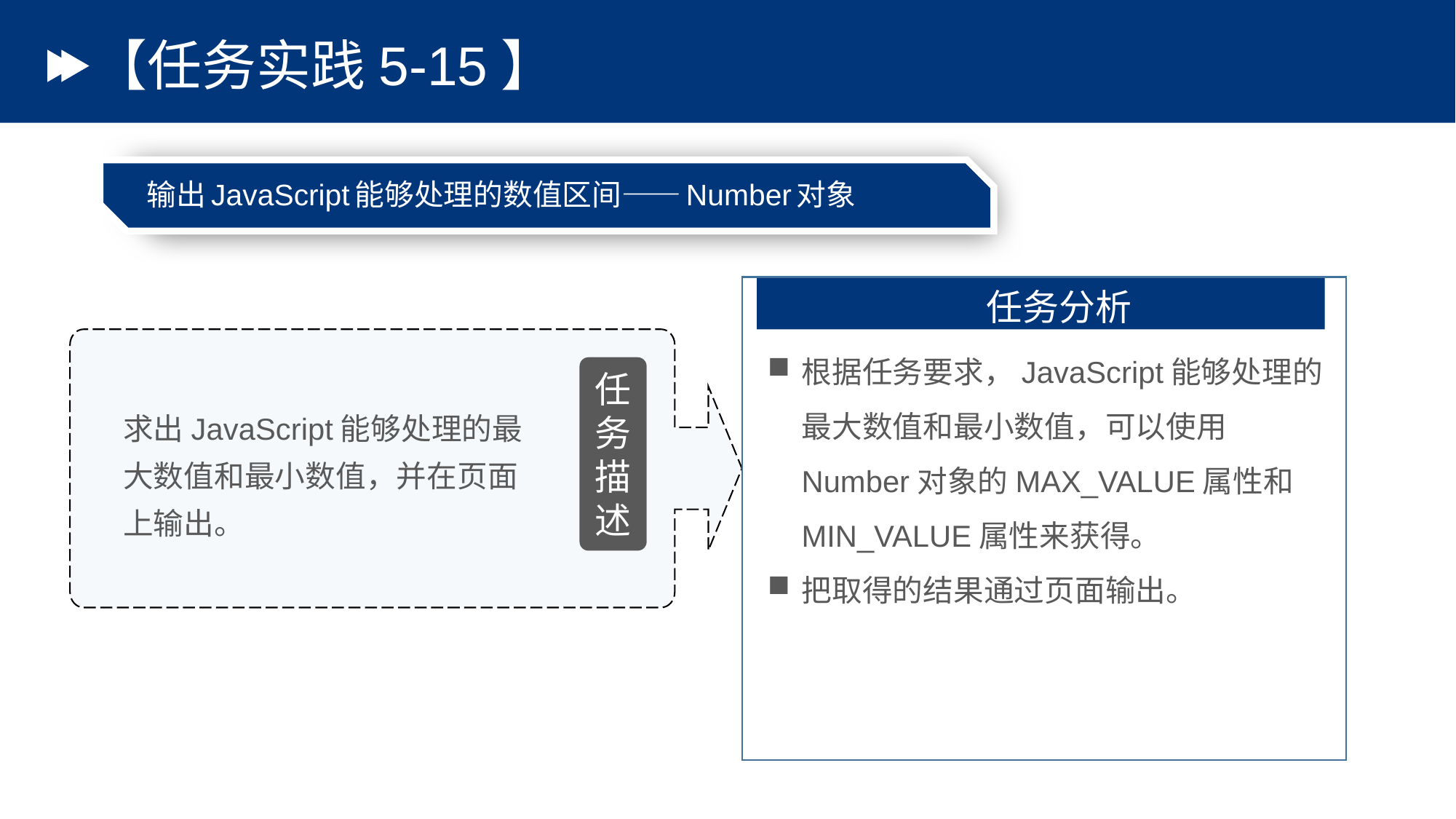

# 【任务实践5-15】
输出JavaScript能够处理的数值区间——Number对象

任务分析
根据任务要求，JavaScript能够处理的最大数值和最小数值，可以使用Number对象的MAX_VALUE属性和MIN_VALUE属性来获得。
把取得的结果通过页面输出。

任务描述
求出JavaScript能够处理的最大数值和最小数值，并在页面上输出。